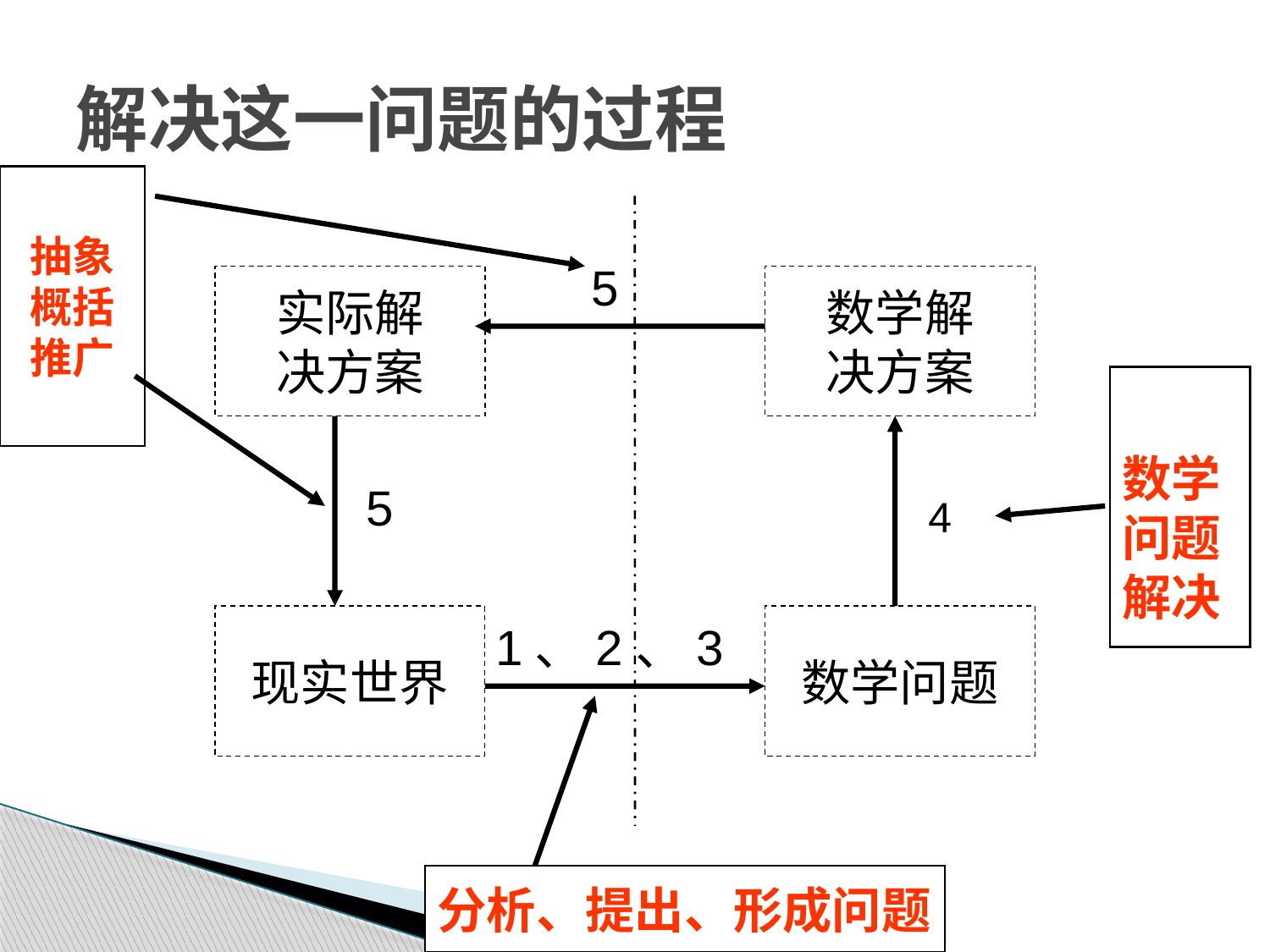

# 解决这一问题的过程
抽象
概括
推广

5
实际解
决方案
数学解
决方案

数学
问题
解决

5
4

现实世界
数学问题
1、2、3

分析、提出、形成问题